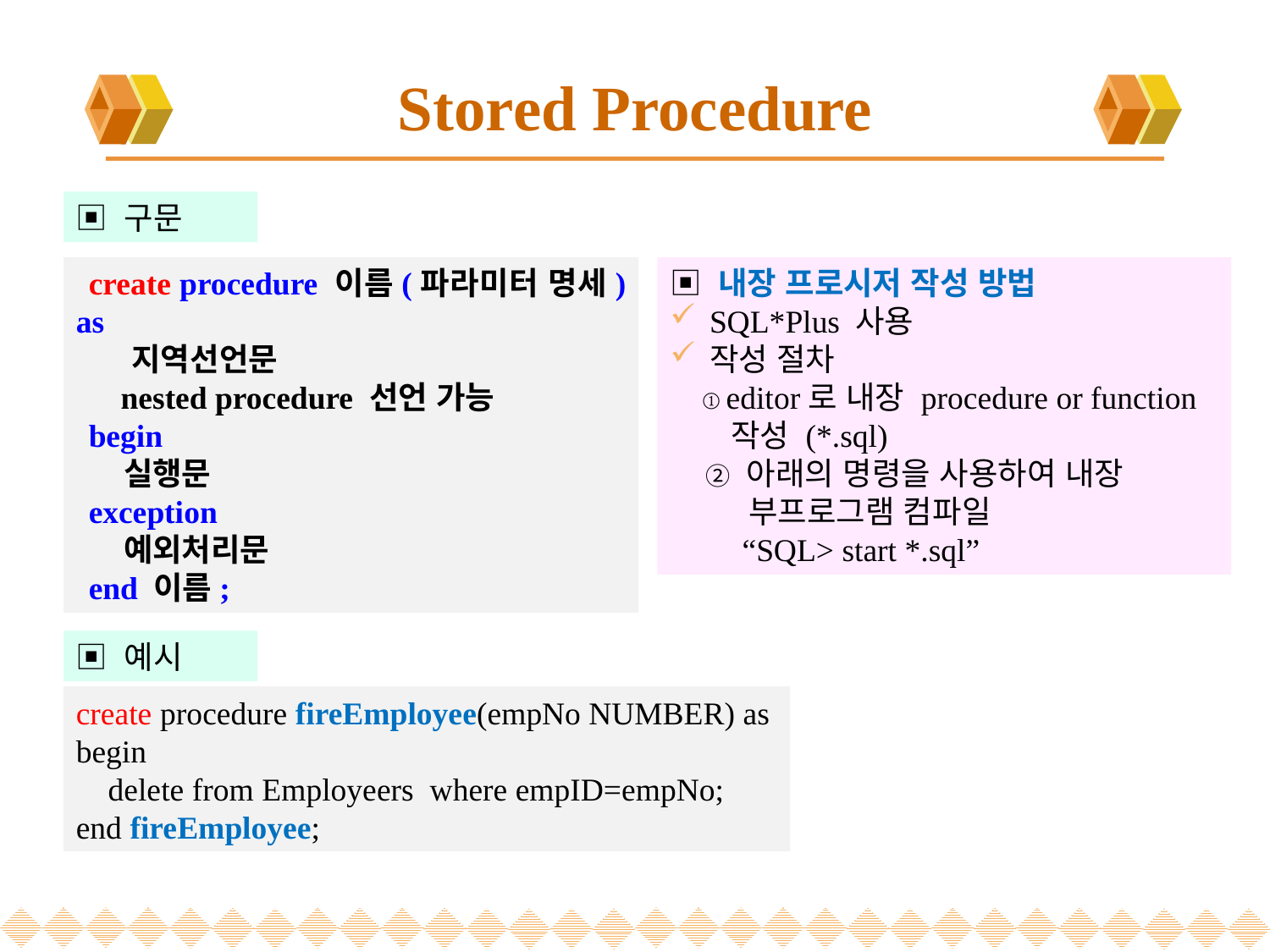

# Stored Procedure
▣ 구문
create procedure 이름(파라미터 명세) as
    지역선언문
    nested procedure 선언 가능
begin
      실행문
exception
      예외처리문
end 이름;
▣ 내장 프로시저 작성 방법
SQL*Plus 사용
작성 절차
    ① editor로 내장 procedure or function
      작성 (*.sql)
    ② 아래의 명령을 사용하여 내장
        부프로그램 컴파일
         “SQL> start *.sql”
▣ 예시
create procedure fireEmployee(empNo NUMBER) as
begin
    delete from Employeers  where empID=empNo;
end fireEmployee;